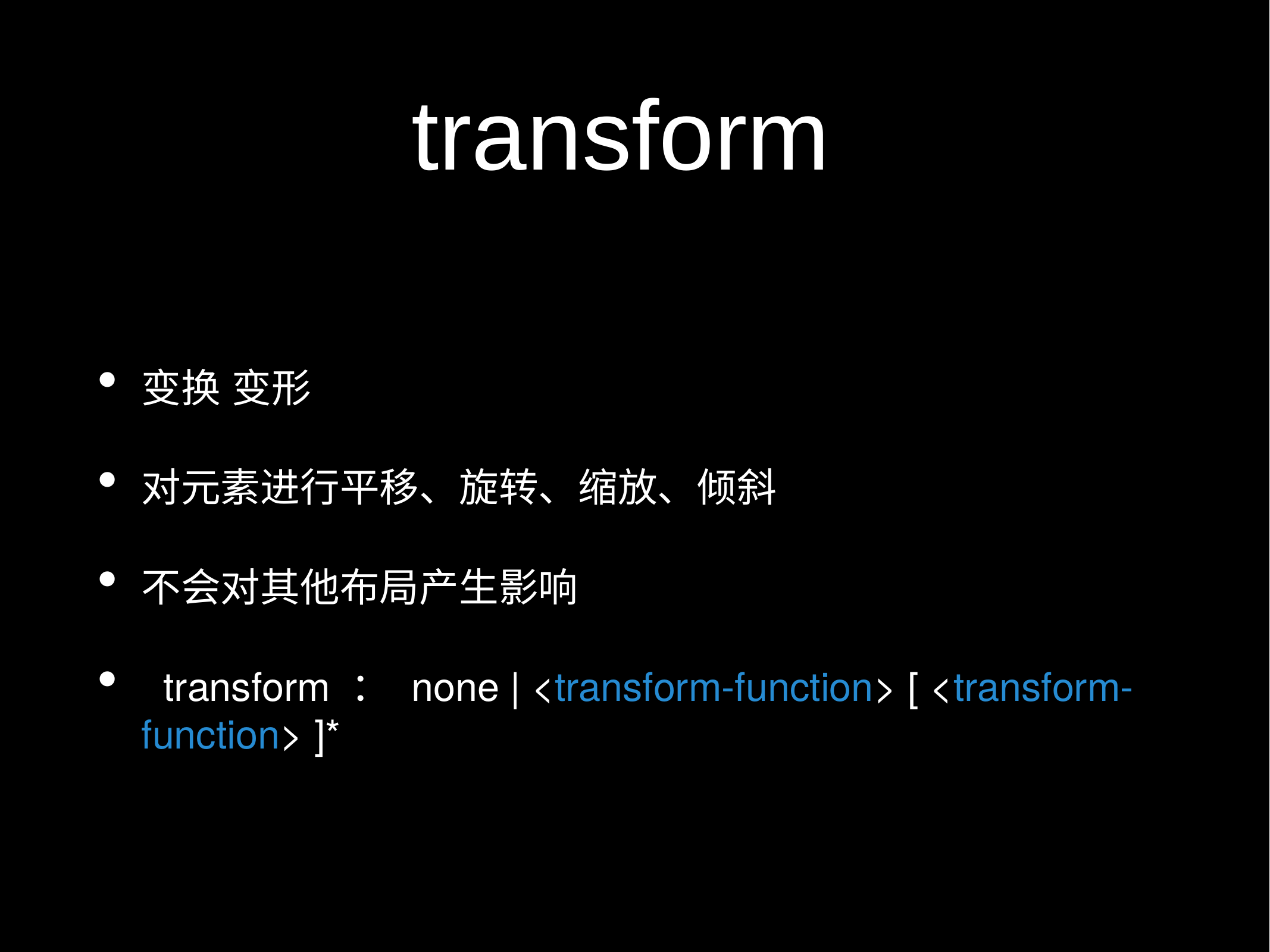

# transform
变换 变形
对元素进行平移、旋转、缩放、倾斜
不会对其他布局产生影响
  transform ： none | <transform-function> [ <transform-function> ]*